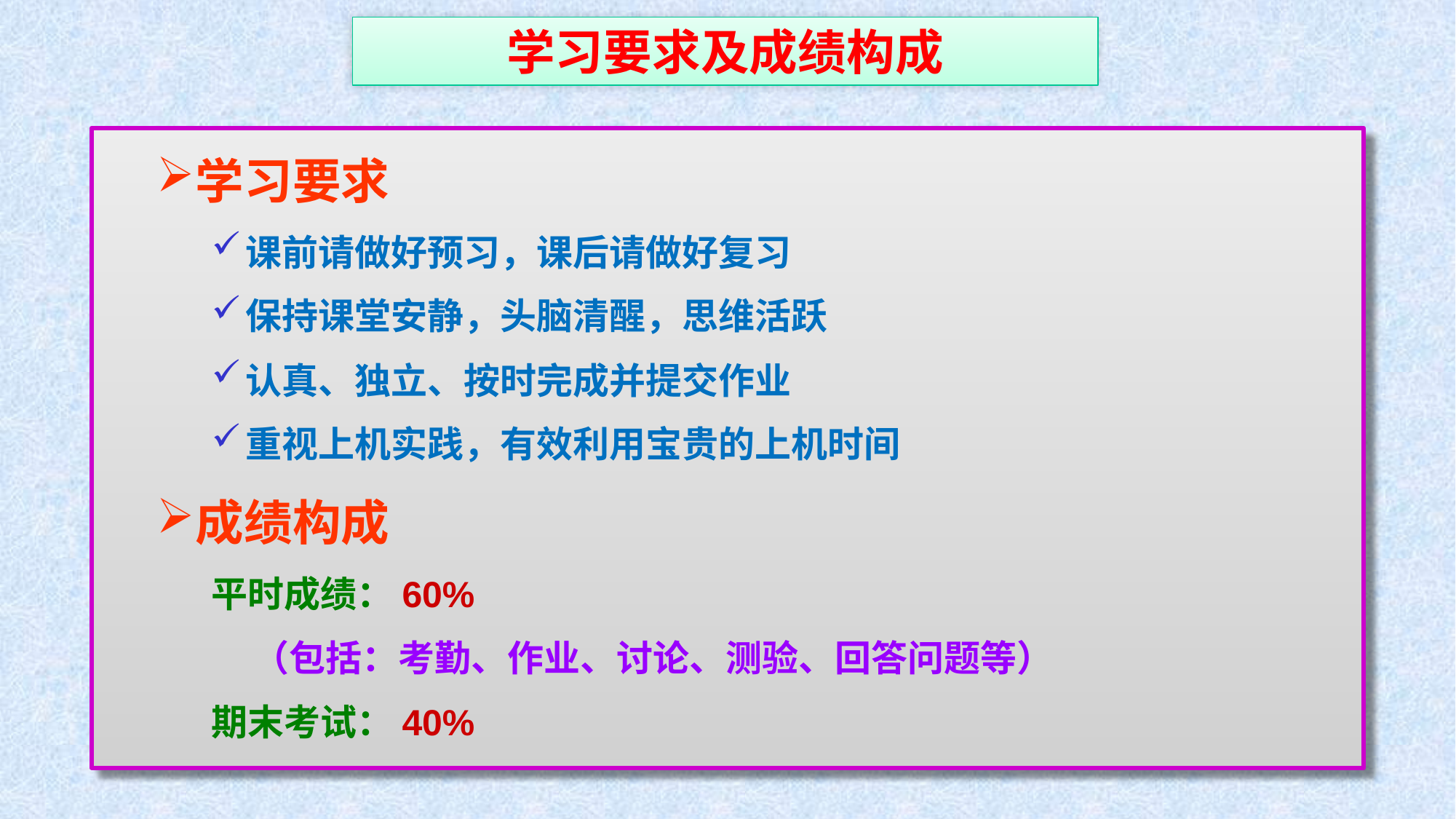

学习要求及成绩构成
学习要求
课前请做好预习，课后请做好复习
保持课堂安静，头脑清醒，思维活跃
认真、独立、按时完成并提交作业
重视上机实践，有效利用宝贵的上机时间
成绩构成
平时成绩：60%
    （包括：考勤、作业、讨论、测验、回答问题等）
期末考试：40%